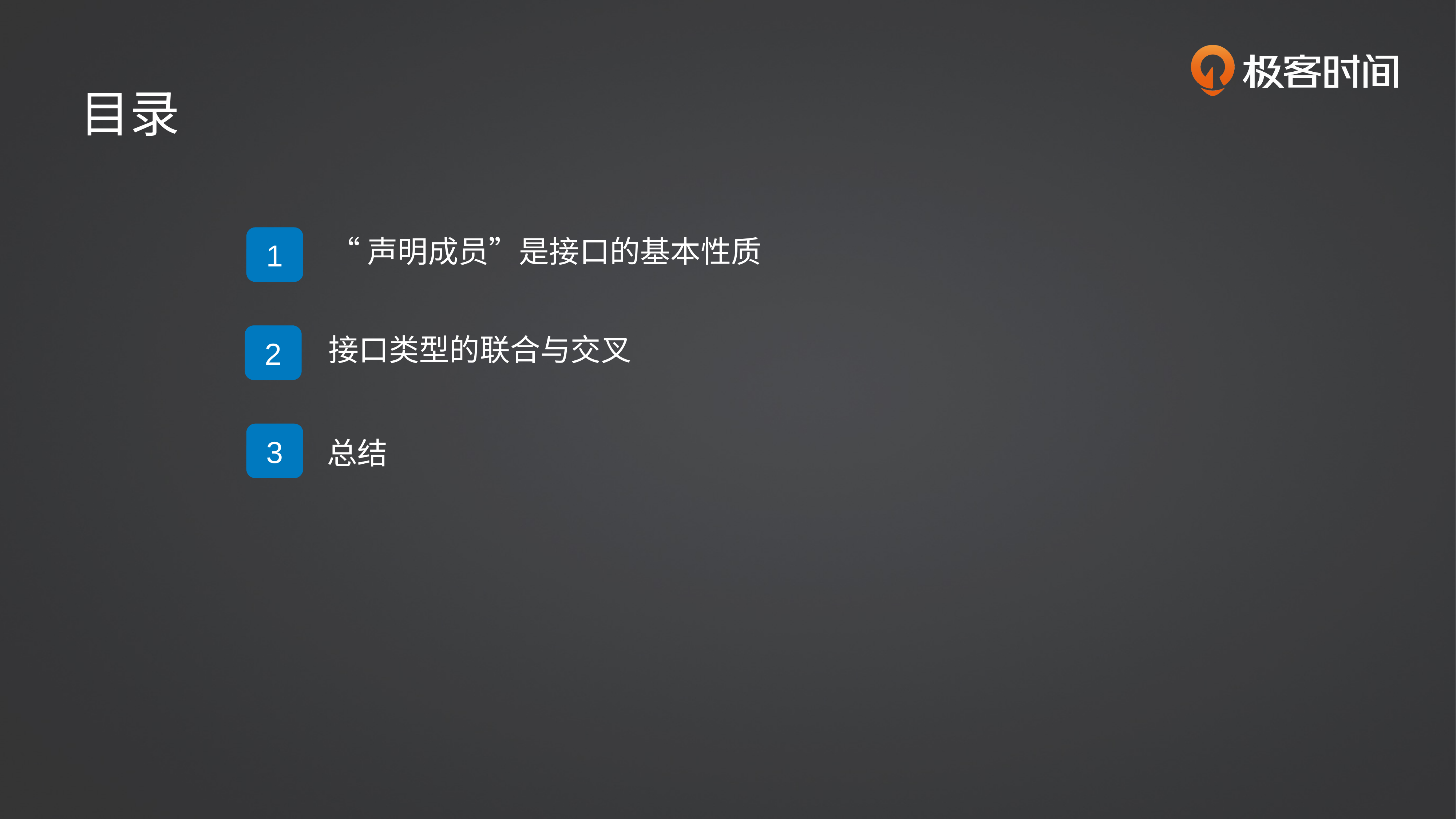

目录

1
“声明成员”是接口的基本性质

2
接口类型的联合与交叉

3
总结